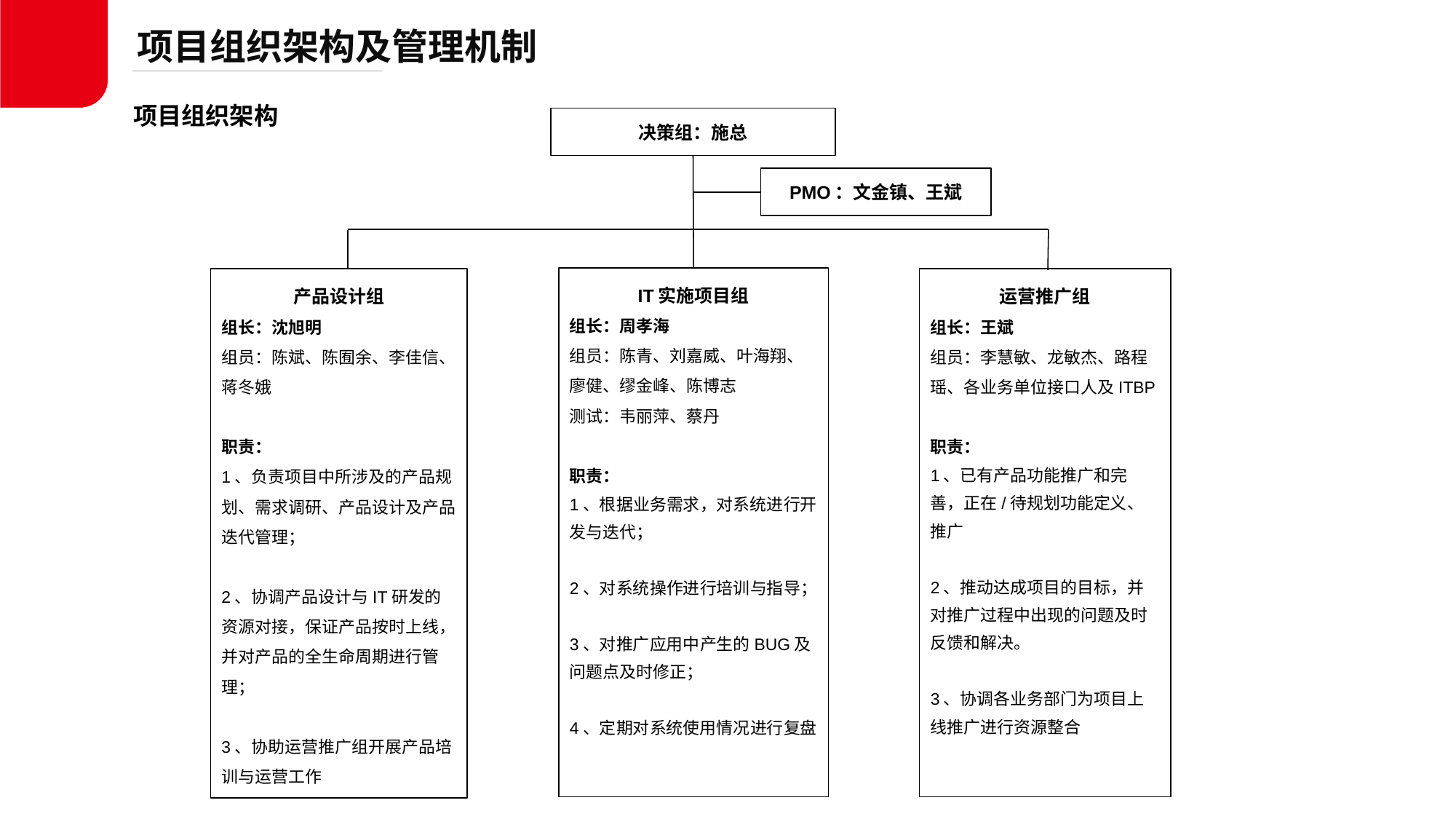

项目组织架构及管理机制
项目组织架构
决策组：施总
PMO：文金镇、王斌
IT实施项目组
组长：周孝海
组员：陈青、刘嘉威、叶海翔、廖健、缪金峰、陈博志
测试：韦丽萍、蔡丹

职责：
1、根据业务需求，对系统进行开发与迭代；

2、对系统操作进行培训与指导；

3、对推广应用中产生的BUG及问题点及时修正；

4、定期对系统使用情况进行复盘

产品设计组
组长：沈旭明
组员：陈斌、陈囿余、李佳信、蒋冬娥

职责：
1、负责项目中所涉及的产品规划、需求调研、产品设计及产品迭代管理；

2、协调产品设计与IT研发的资源对接，保证产品按时上线，并对产品的全生命周期进行管理；

3、协助运营推广组开展产品培训与运营工作
运营推广组
组长：王斌
组员：李慧敏、龙敏杰、路程瑶、各业务单位接口人及ITBP

职责：
1、已有产品功能推广和完善，正在/待规划功能定义、推广

2、推动达成项目的目标，并对推广过程中出现的问题及时反馈和解决。

3、协调各业务部门为项目上线推广进行资源整合